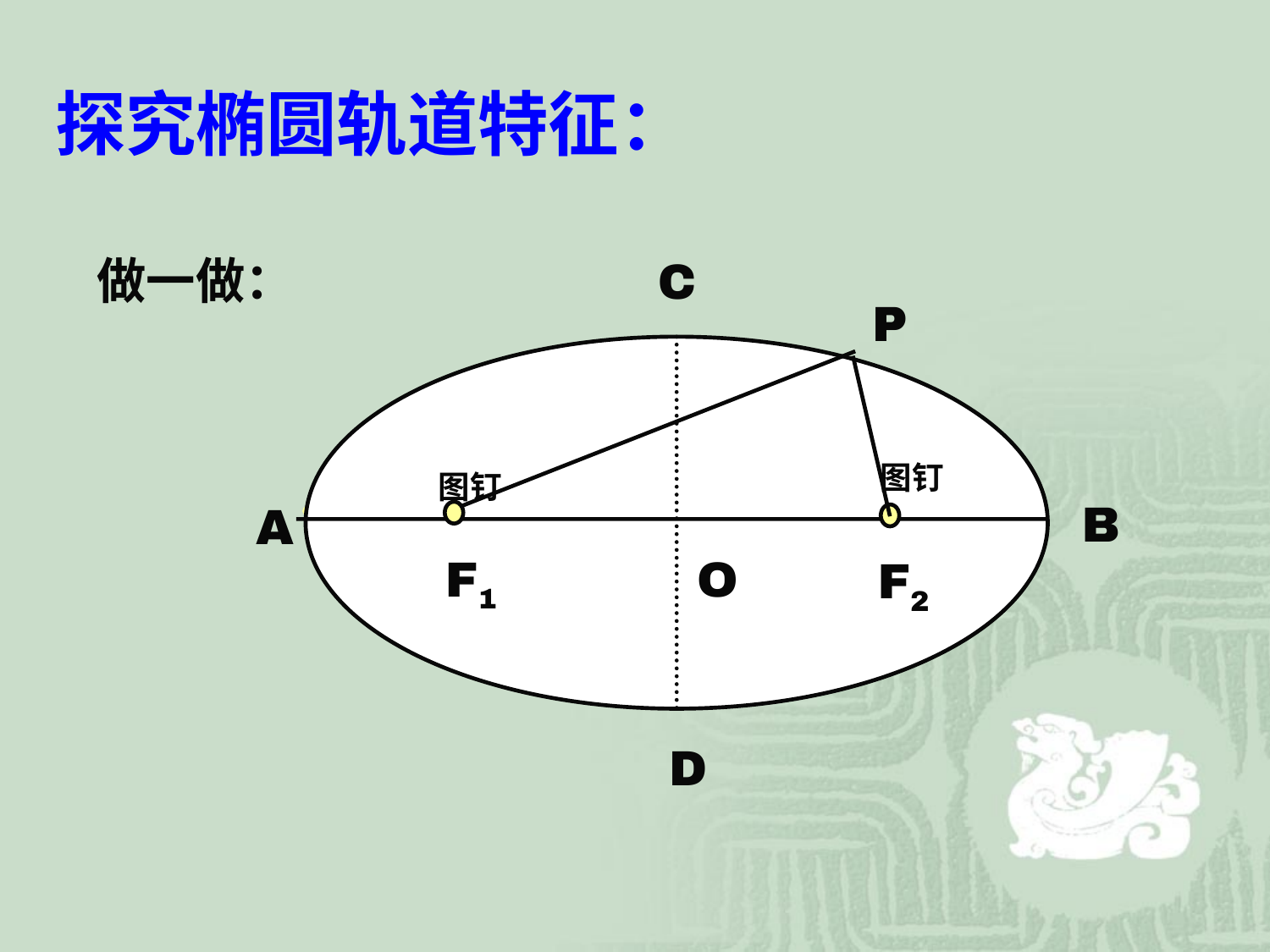

# 探究椭圆轨道特征：
做一做：
C
P

图钉

图钉

B
A

F1
O
F2
D